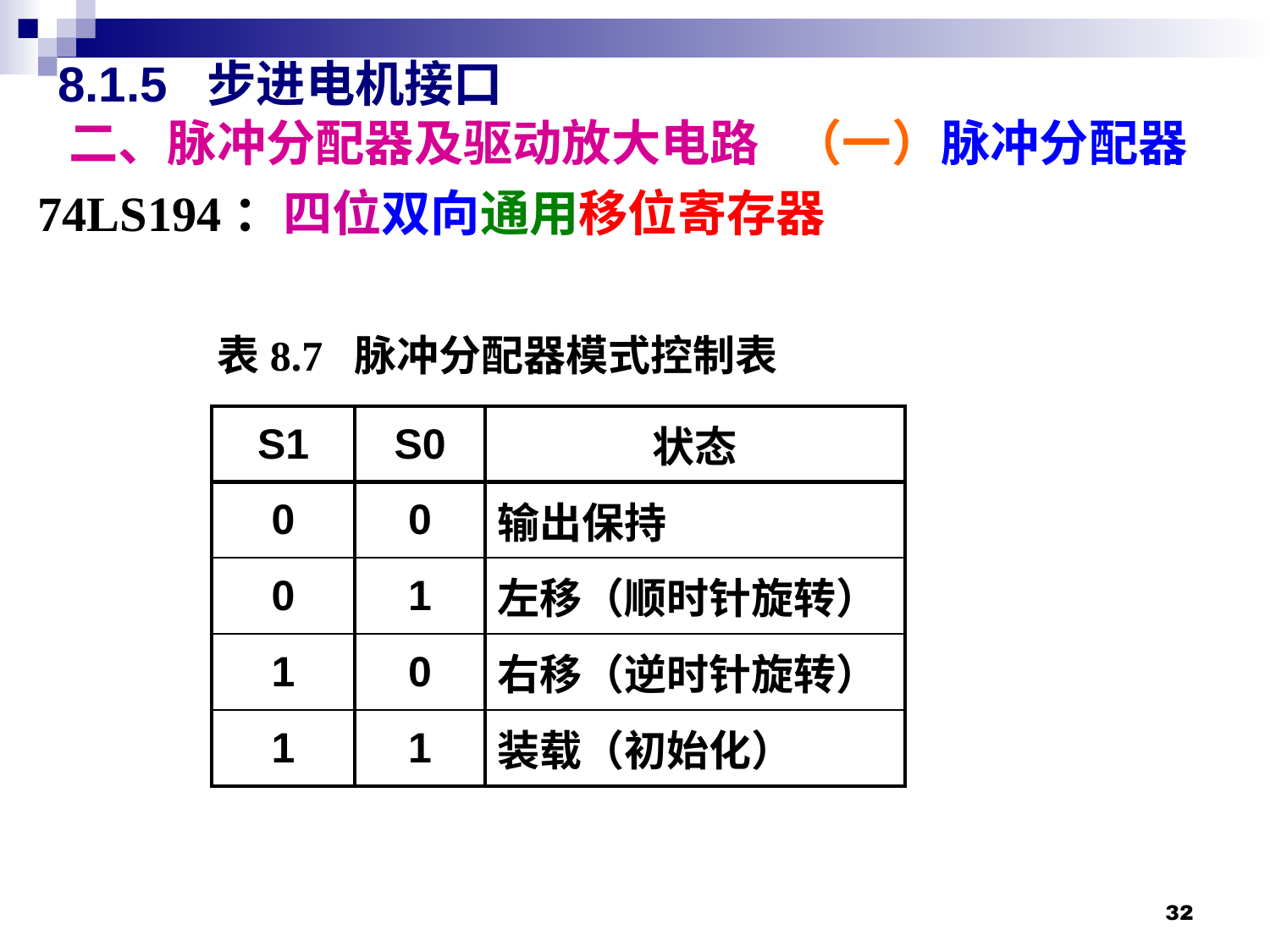

# 8.1.5  步进电机接口 二、脉冲分配器及驱动放大电路   （一）脉冲分配器
74LS194：四位双向通用移位寄存器
表8.7  脉冲分配器模式控制表
| S1 | S0 | 状态 |
| --- | --- | --- |
| 0 | 0 | 输出保持 |
| 0 | 1 | 左移（顺时针旋转） |
| 1 | 0 | 右移（逆时针旋转） |
| 1 | 1 | 装载（初始化） |
32